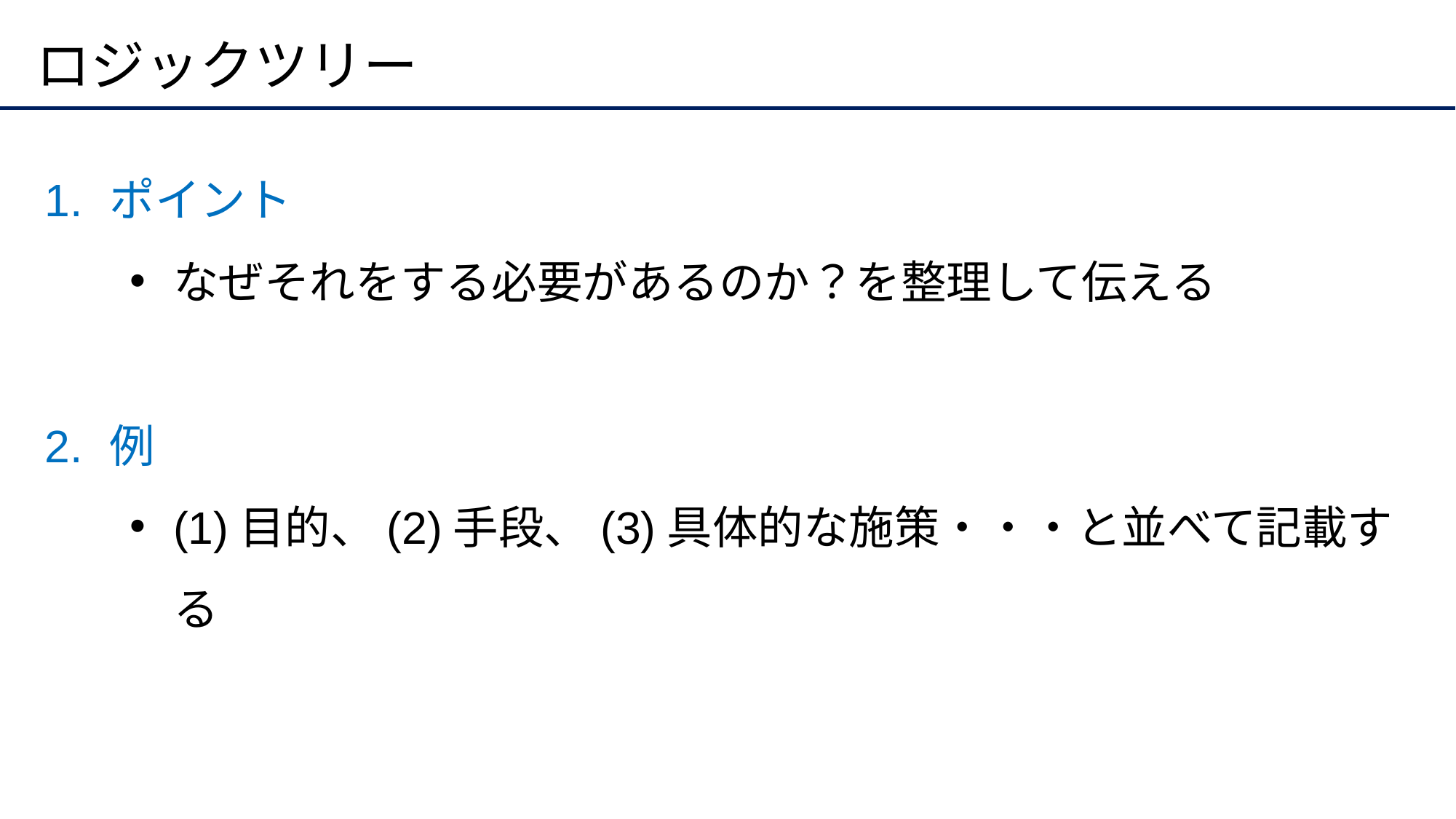

# ロジックツリー
ポイント
なぜそれをする必要があるのか？を整理して伝える

例
(1)目的、(2)手段、(3)具体的な施策・・・と並べて記載する